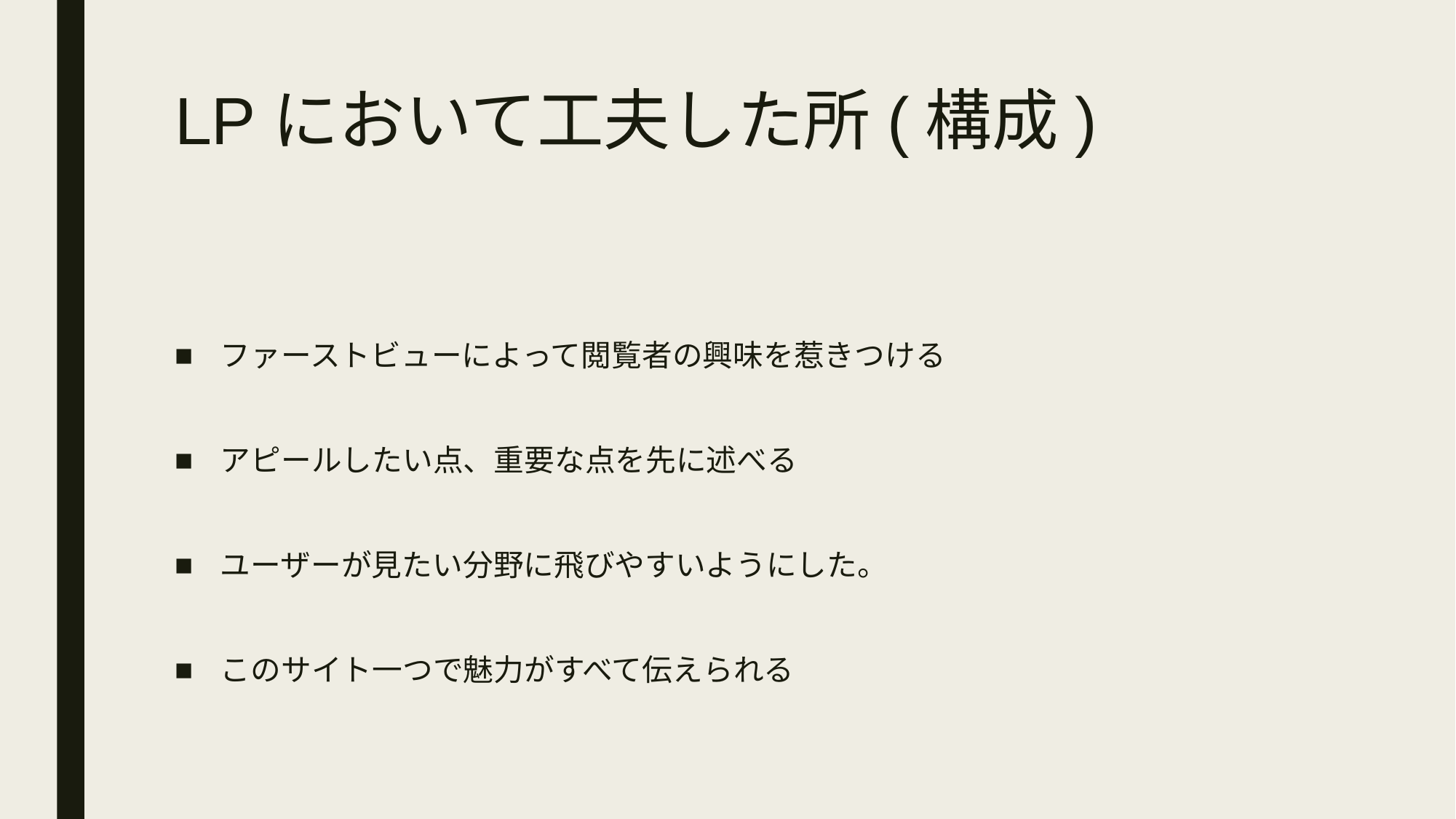

# LPにおいて工夫した所(構成)

ファーストビューによって閲覧者の興味を惹きつける

アピールしたい点、重要な点を先に述べる

ユーザーが見たい分野に飛びやすいようにした。

このサイト一つで魅力がすべて伝えられる